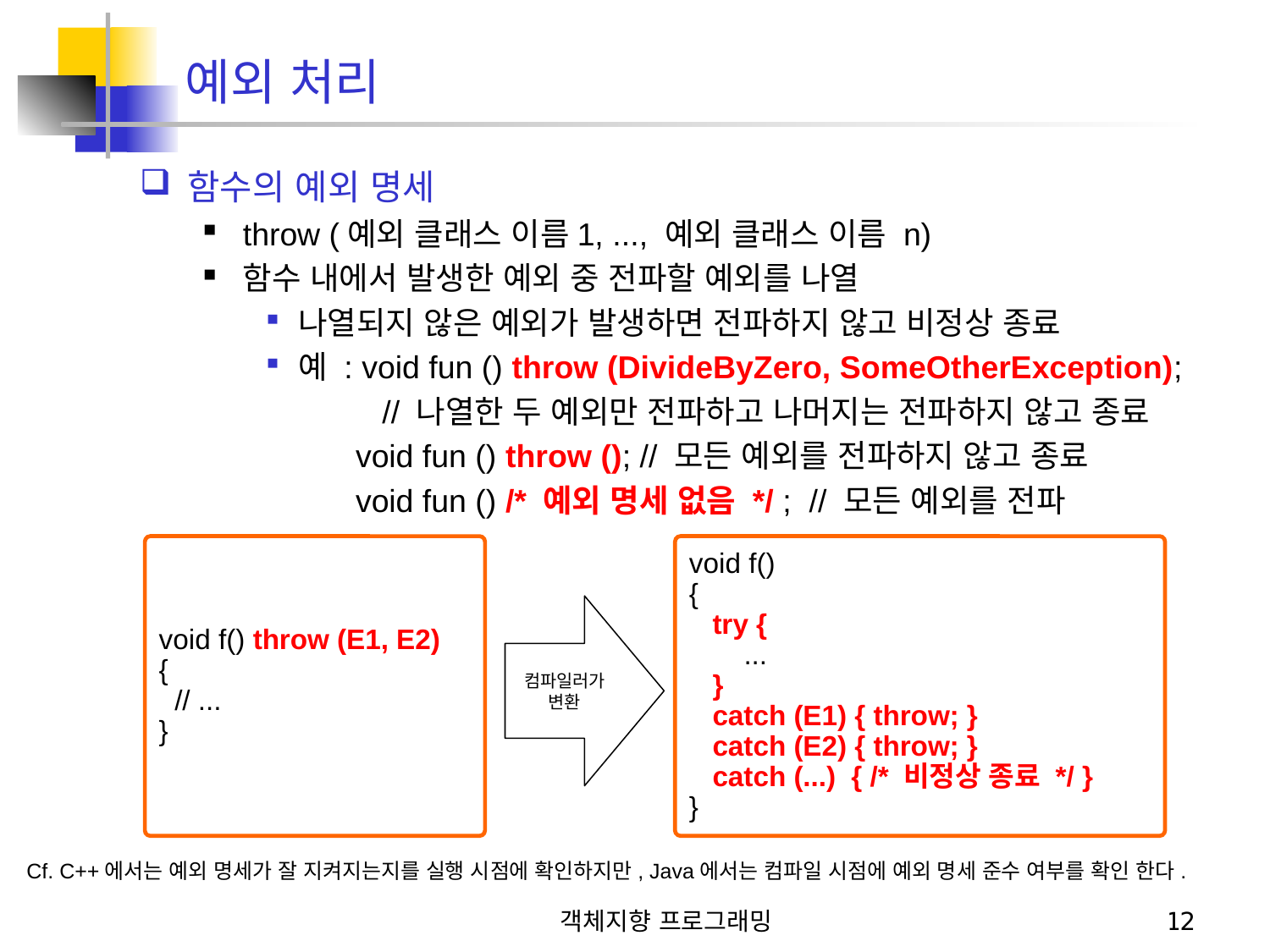

함수의 예외 명세
throw (예외 클래스 이름1, ..., 예외 클래스 이름 n)
함수 내에서 발생한 예외 중 전파할 예외를 나열
나열되지 않은 예외가 발생하면 전파하지 않고 비정상 종료
예 : void fun () throw (DivideByZero, SomeOtherException);
             // 나열한 두 예외만 전파하고 나머지는 전파하지 않고 종료
          void fun () throw (); // 모든 예외를 전파하지 않고 종료
          void fun () /* 예외 명세 없음 */ ;  // 모든 예외를 전파
예외 처리
void f() throw (E1, E2)
{
  // ...
}
void f()
{
   try {
       ...
   }
   catch (E1) { throw; }
   catch (E2) { throw; }
   catch (...)  { /* 비정상 종료 */ }
}
컴파일러가 변환
Cf. C++에서는 예외 명세가 잘 지켜지는지를 실행 시점에 확인하지만, Java에서는 컴파일 시점에 예외 명세 준수 여부를 확인 한다.
객체지향 프로그래밍
12